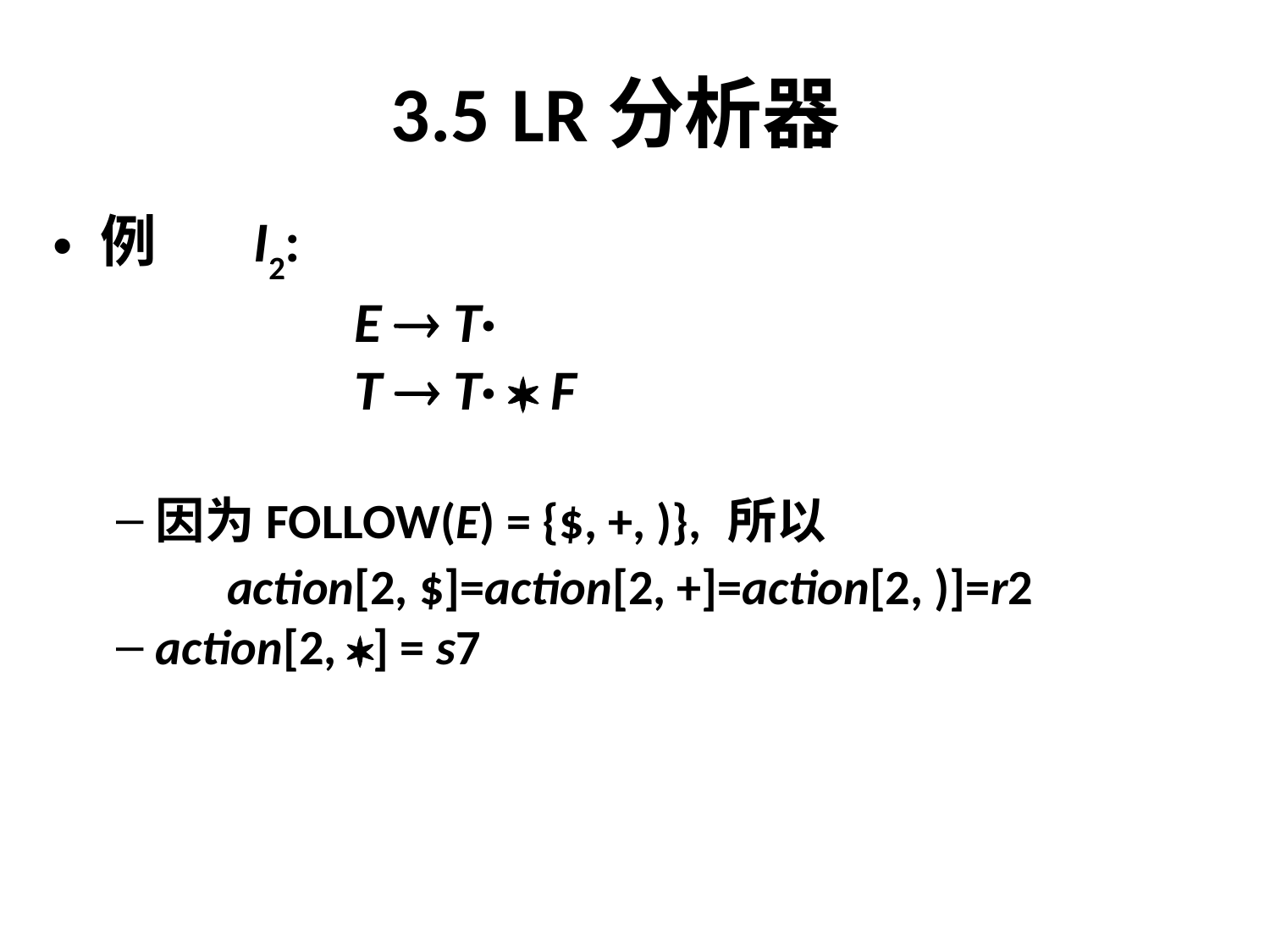

# 3.5 LR分析器
例	 I2:
			E → T·
			T → T· ∗ F

因为FOLLOW(E) = {$, +, )}, 所以
		action[2, $]=action[2, +]=action[2, )]=r2
action[2, ∗] = s7